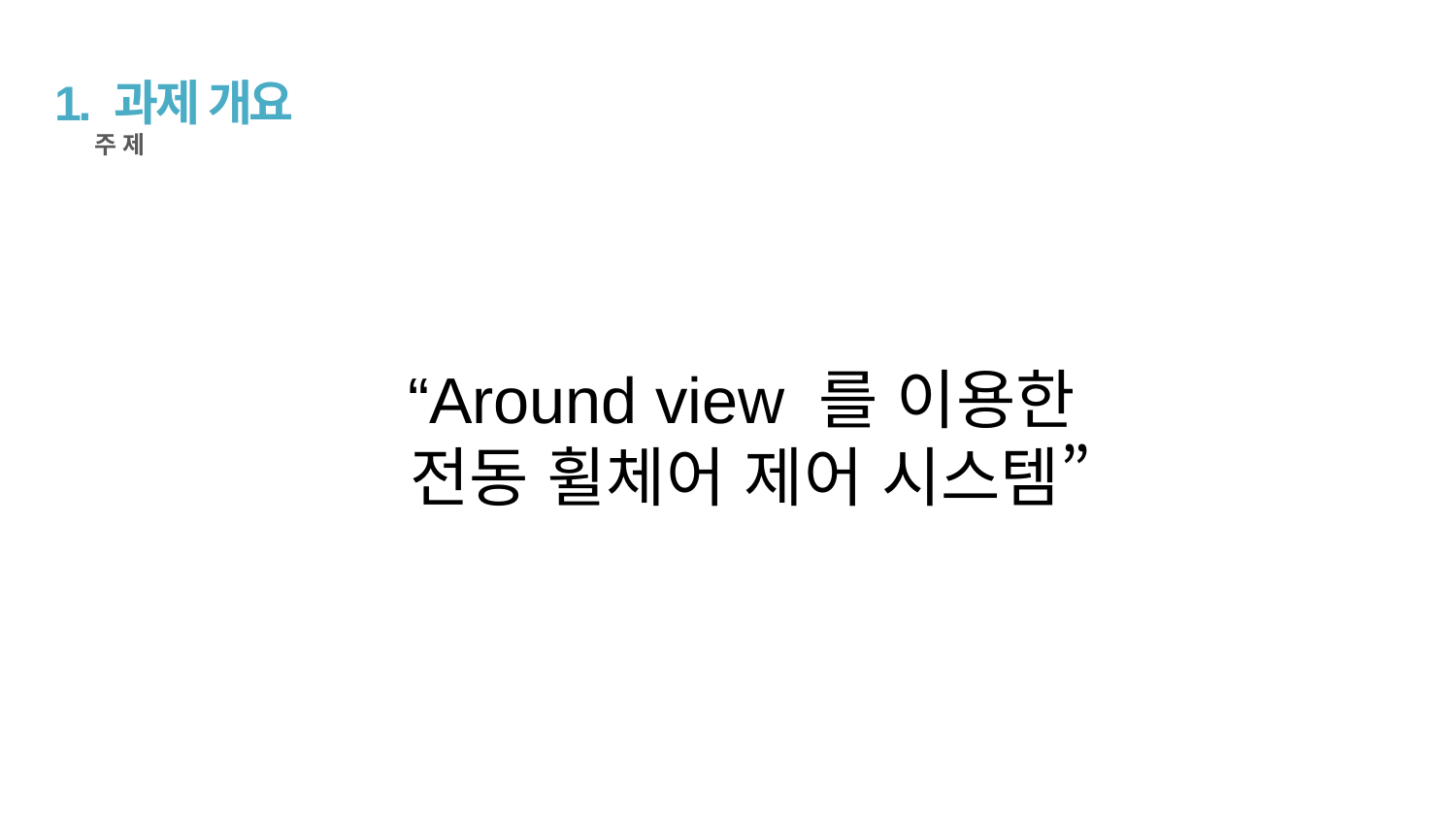

1. 과제 개요
주제
“Around view 를 이용한
전동 휠체어 제어 시스템”